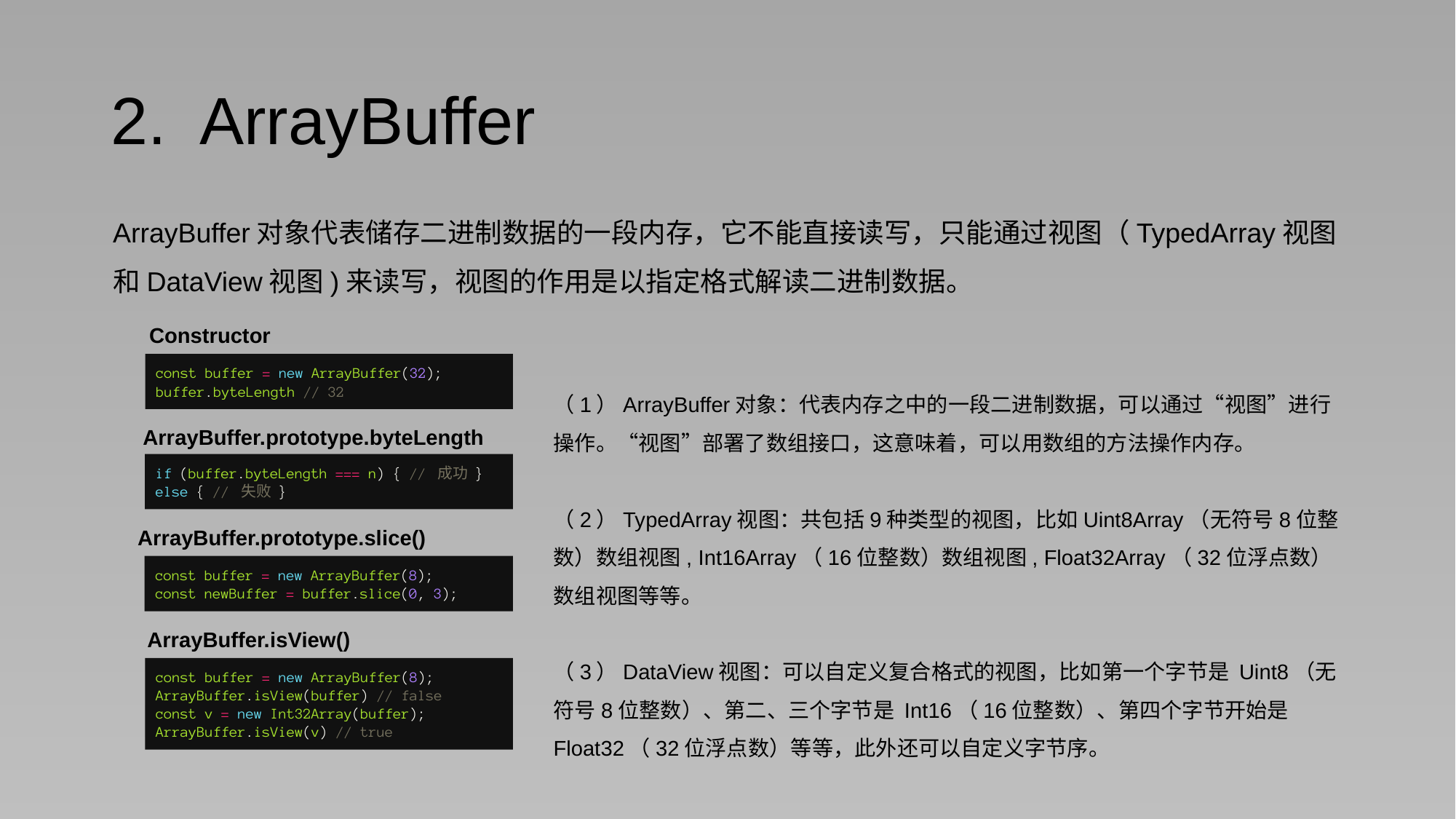

# ArrayBuffer
ArrayBuffer对象代表储存二进制数据的一段内存，它不能直接读写，只能通过视图（TypedArray视图和DataView视图)来读写，视图的作用是以指定格式解读二进制数据。

Constructor
const buffer = new ArrayBuffer(32); buffer.byteLength // 32
（1）ArrayBuffer对象：代表内存之中的一段二进制数据，可以通过“视图”进行操作。“视图”部署了数组接口，这意味着，可以用数组的方法操作内存。

（2）TypedArray视图：共包括9种类型的视图，比如Uint8Array（无符号8位整数）数组视图, Int16Array（16位整数）数组视图, Float32Array（32位浮点数）数组视图等等。

（3）DataView视图：可以自定义复合格式的视图，比如第一个字节是 Uint8（无符号8位整数）、第二、三个字节是 Int16（16位整数）、第四个字节开始是 Float32（32位浮点数）等等，此外还可以自定义字节序。
ArrayBuffer.prototype.byteLength
if (buffer.byteLength === n) { // 成功 }
else { // 失败 }
ArrayBuffer.prototype.slice()
const buffer = new ArrayBuffer(8);
const newBuffer = buffer.slice(0, 3);
ArrayBuffer.isView()
const buffer = new ArrayBuffer(8);
ArrayBuffer.isView(buffer) // false
const v = new Int32Array(buffer);
ArrayBuffer.isView(v) // true